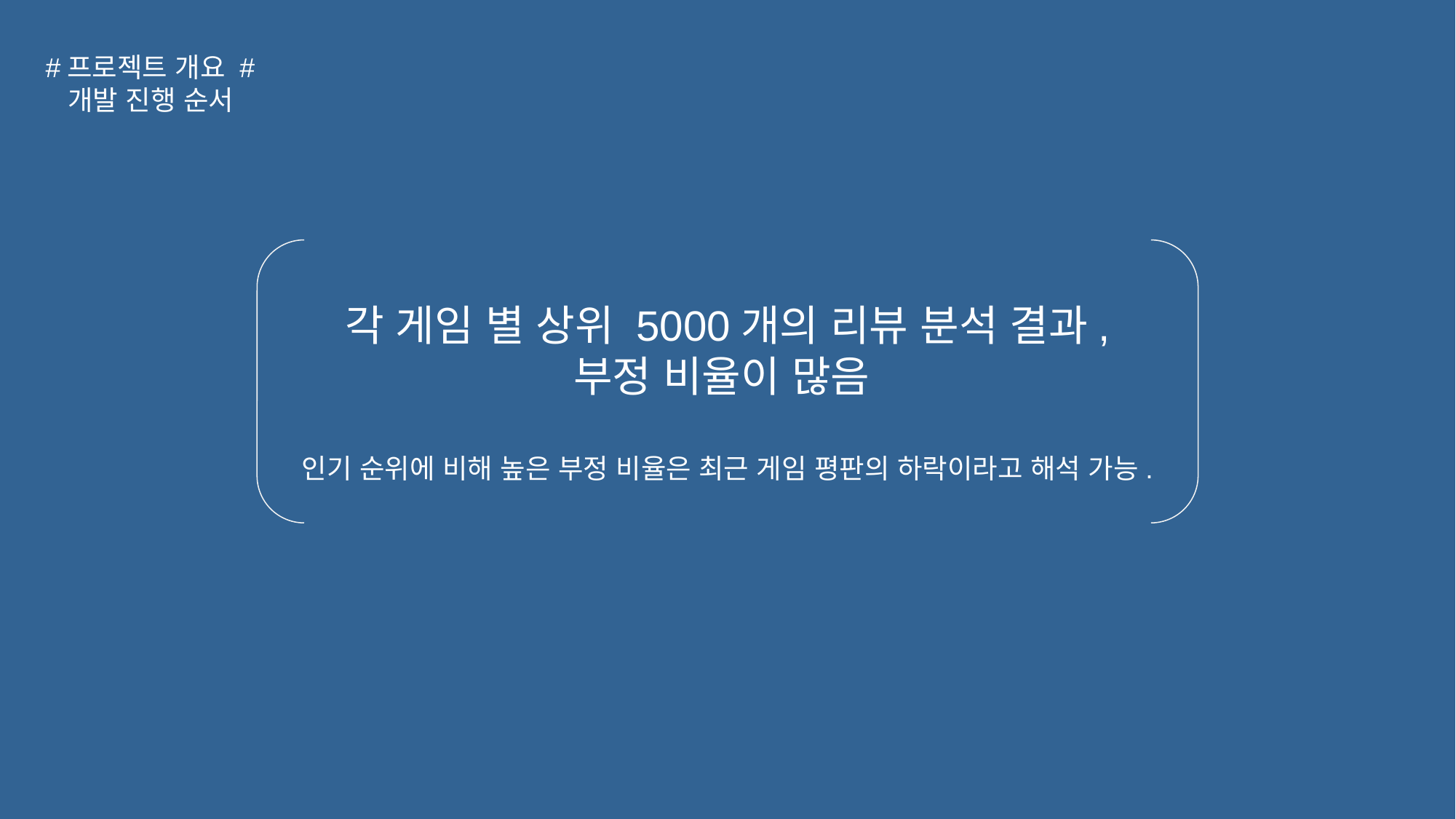

#프로젝트 개요 #개발 진행 순서

각 게임 별 상위 5000개의 리뷰 분석 결과,
부정 비율이 많음

인기 순위에 비해 높은 부정 비율은 최근 게임 평판의 하락이라고 해석 가능.